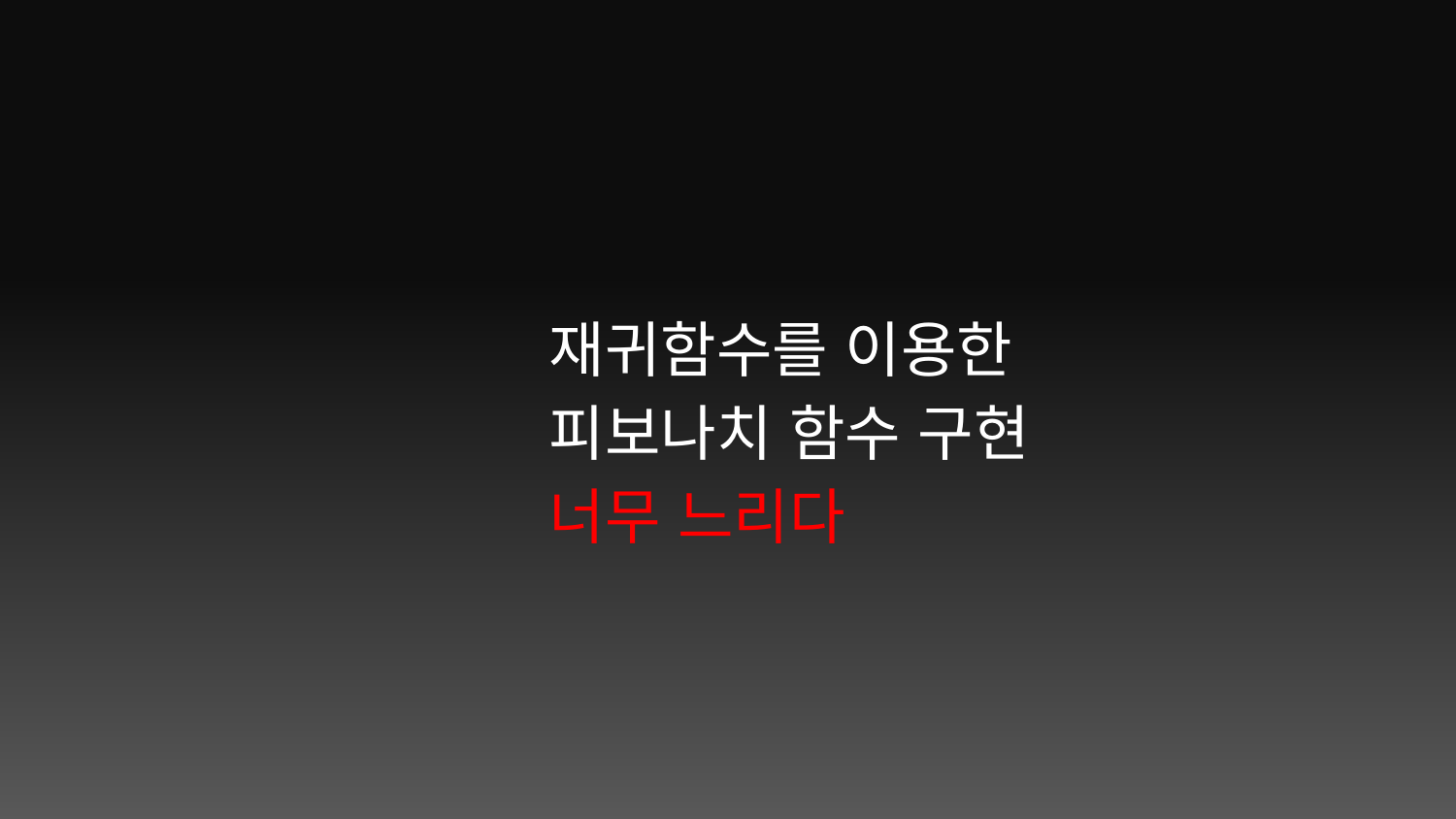

재귀함수를 이용한 피보나치 함수 구현
너무 느리다